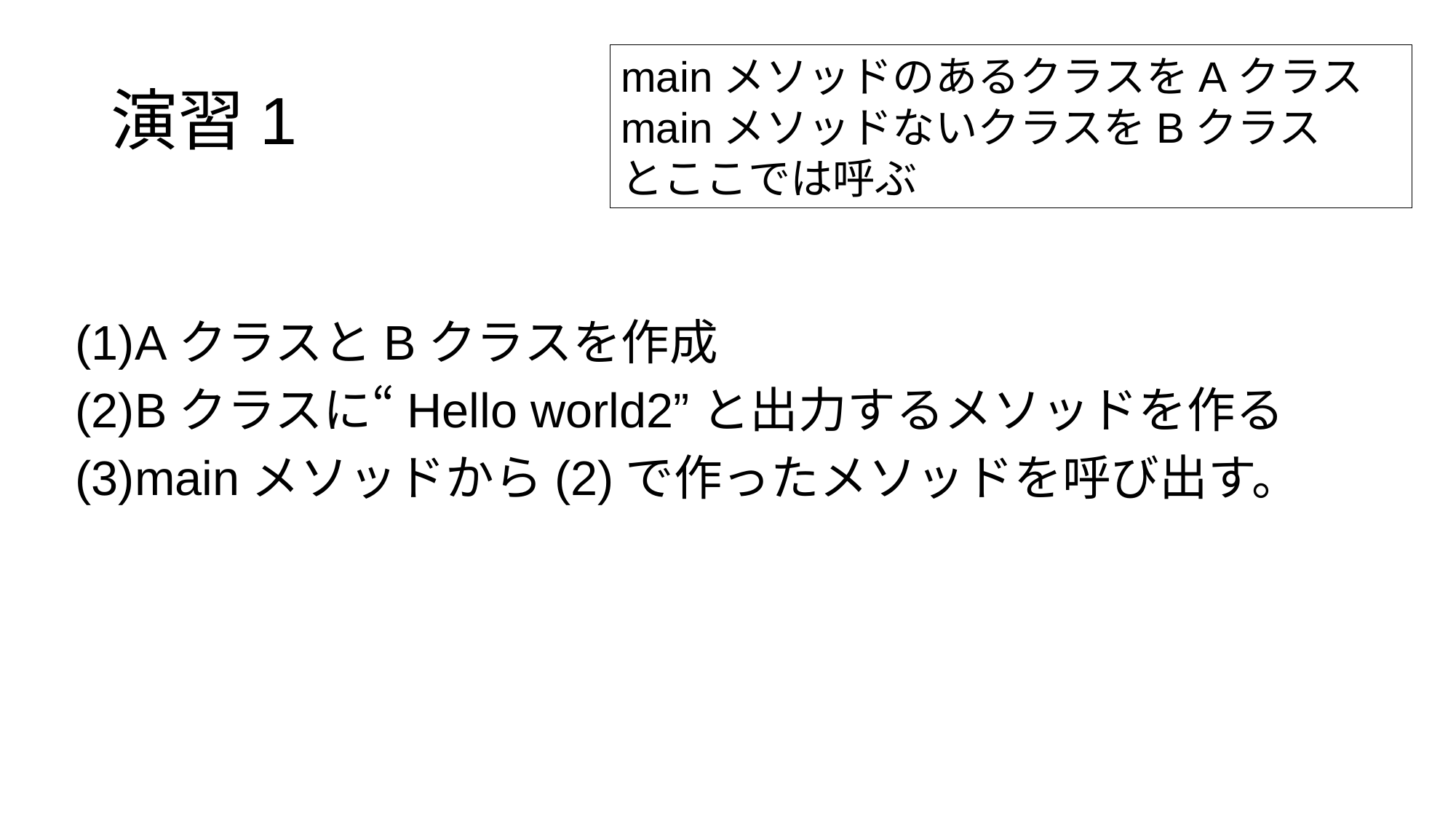

# 演習1
mainメソッドのあるクラスをAクラス
mainメソッドないクラスをBクラス
とここでは呼ぶ
(1)AクラスとBクラスを作成
(2)Bクラスに“Hello world2”と出力するメソッドを作る
(3)mainメソッドから(2)で作ったメソッドを呼び出す。